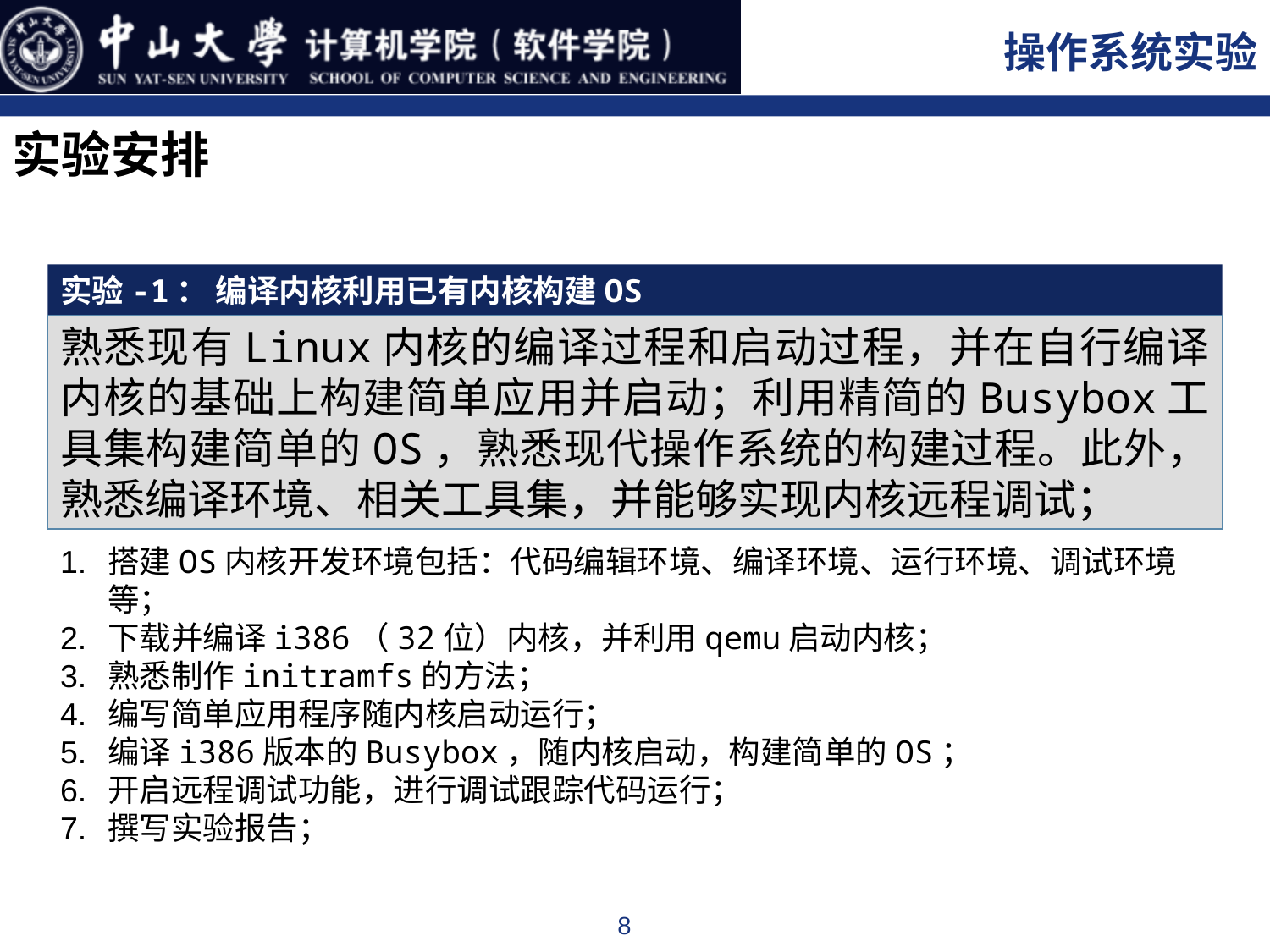

实验安排
实验-1： 编译内核利用已有内核构建OS
熟悉现有Linux内核的编译过程和启动过程，并在自行编译内核的基础上构建简单应用并启动；利用精简的Busybox工具集构建简单的OS，熟悉现代操作系统的构建过程。此外，熟悉编译环境、相关工具集，并能够实现内核远程调试；
搭建OS内核开发环境包括：代码编辑环境、编译环境、运行环境、调试环境等；
下载并编译i386（32位）内核，并利用qemu启动内核；
熟悉制作initramfs的方法；
编写简单应用程序随内核启动运行；
编译i386版本的Busybox，随内核启动，构建简单的OS；
开启远程调试功能，进行调试跟踪代码运行；
撰写实验报告；
8